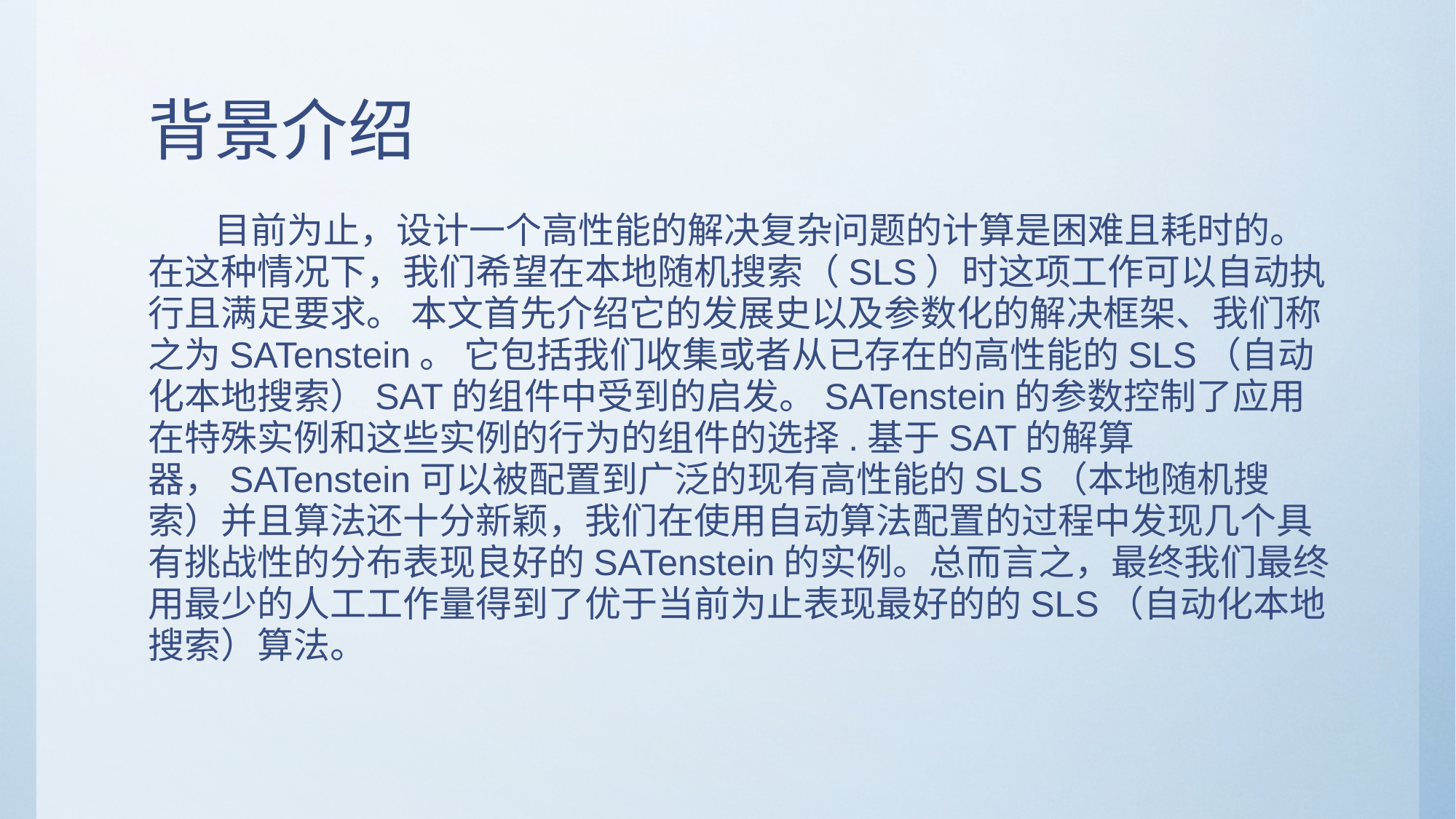

# 背景介绍
       目前为止，设计一个高性能的解决复杂问题的计算是困难且耗时的。在这种情况下，我们希望在本地随机搜索（SLS）时这项工作可以自动执行且满足要求。 本文首先介绍它的发展史以及参数化的解决框架、我们称之为SATenstein。 它包括我们收集或者从已存在的高性能的SLS（自动化本地搜索）SAT的组件中受到的启发。SATenstein的参数控制了应用在特殊实例和这些实例的行为的组件的选择.基于SAT的解算器，SATenstein可以被配置到广泛的现有高性能的SLS（本地随机搜索）并且算法还十分新颖，我们在使用自动算法配置的过程中发现几个具有挑战性的分布表现良好的SATenstein的实例。总而言之，最终我们最终用最少的人工工作量得到了优于当前为止表现最好的的SLS（自动化本地搜索）算法。